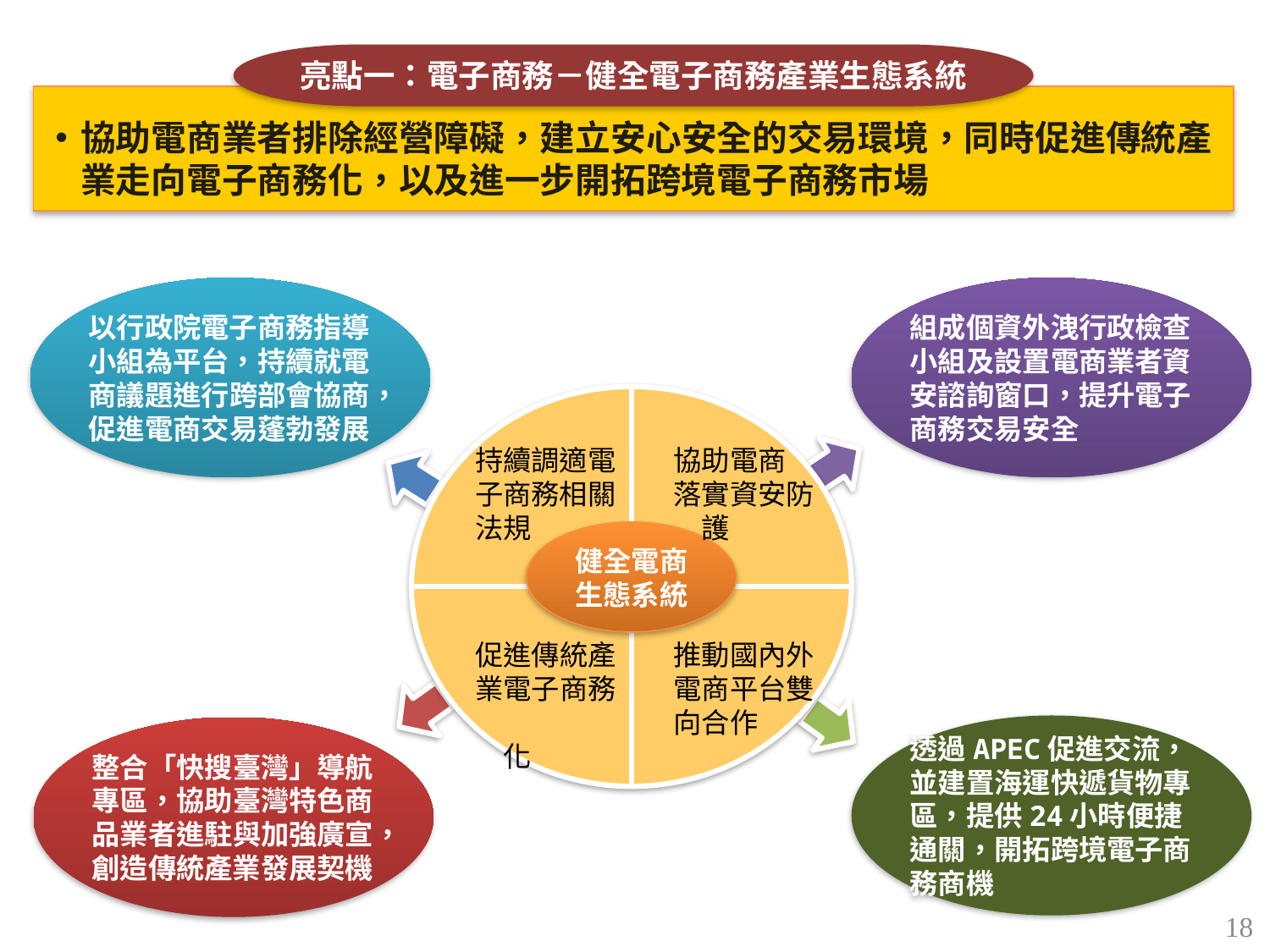

亮點一：電子商務－健全電子商務產業生態系統
協助電商業者排除經營障礙，建立安心安全的交易環境，同時促進傳統產業走向電子商務化，以及進一步開拓跨境電子商務市場
以行政院電子商務指導小組為平台，持續就電商議題進行跨部會協商，促進電商交易蓬勃發展
組成個資外洩行政檢查小組及設置電商業者資安諮詢窗口，提升電子商務交易安全

健全電商生態系統

協助電商
落實資安防
　護
持續調適電子商務相關法規

推動國內外電商平台雙向合作
促進傳統產業電子商務
　化

透過APEC促進交流，並建置海運快遞貨物專區，提供24小時便捷通關，開拓跨境電子商務商機
整合「快搜臺灣」導航專區，協助臺灣特色商品業者進駐與加強廣宣，創造傳統產業發展契機
18